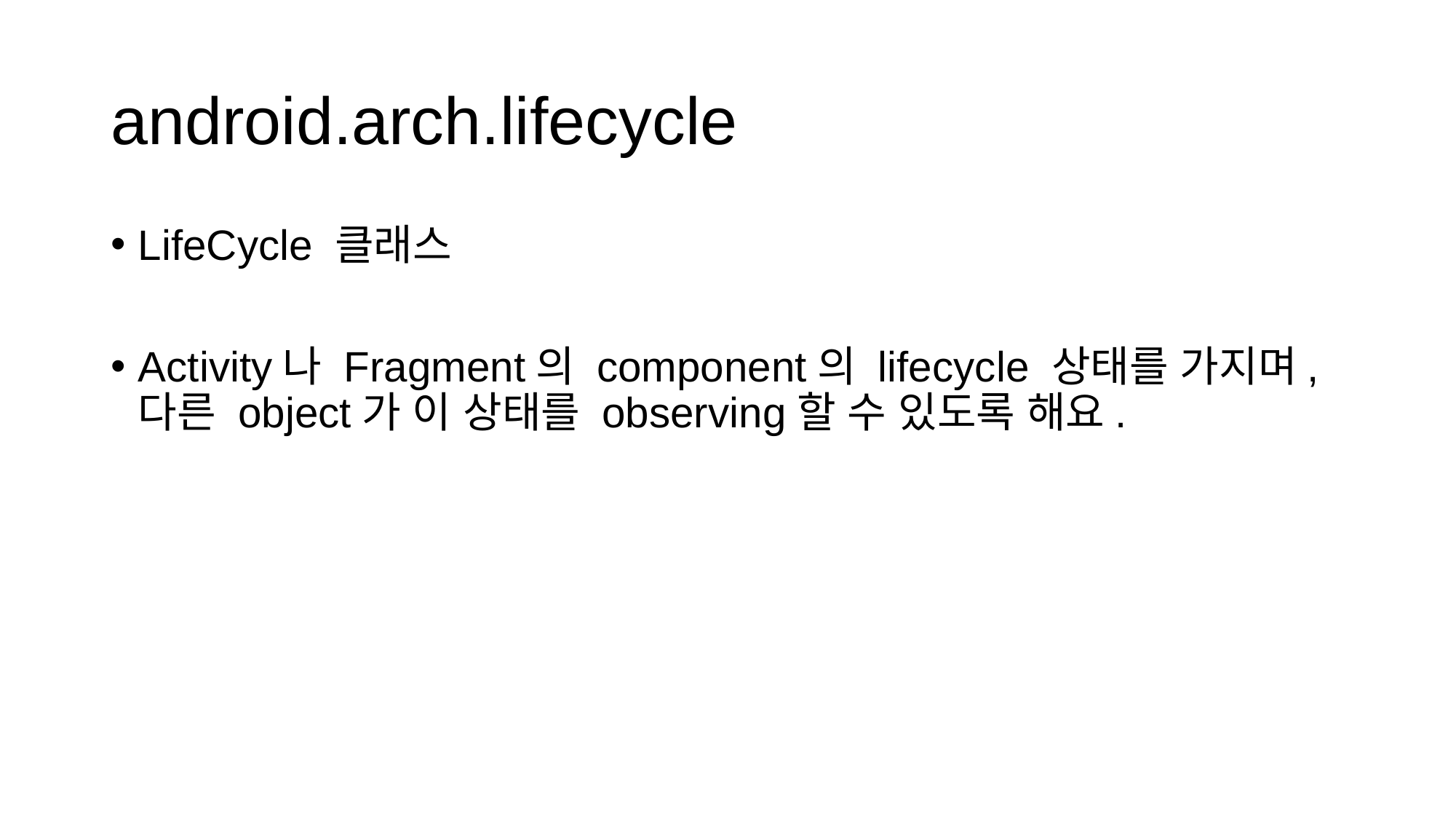

# android.arch.lifecycle
LifeCycle 클래스

Activity나 Fragment의 component의 lifecycle 상태를 가지며, 다른 object가 이 상태를 observing할 수 있도록 해요.